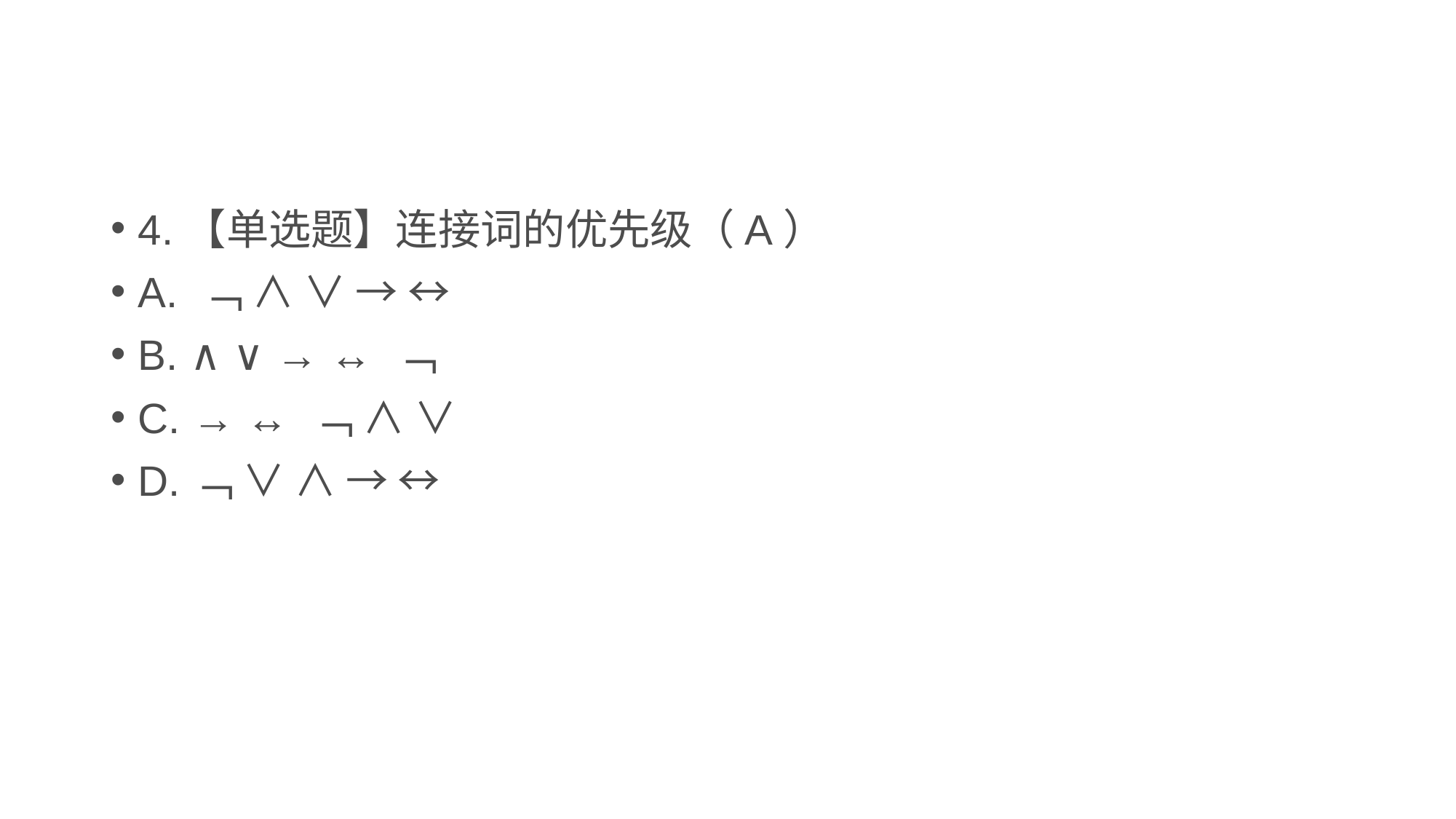

#
4.【单选题】连接词的优先级（A）
A. ﹁ ∧ ∨ → ↔
B. ∧ ∨ → ↔ ﹁
C. → ↔ ﹁ ∧ ∨
D.﹁ ∨ ∧ → ↔